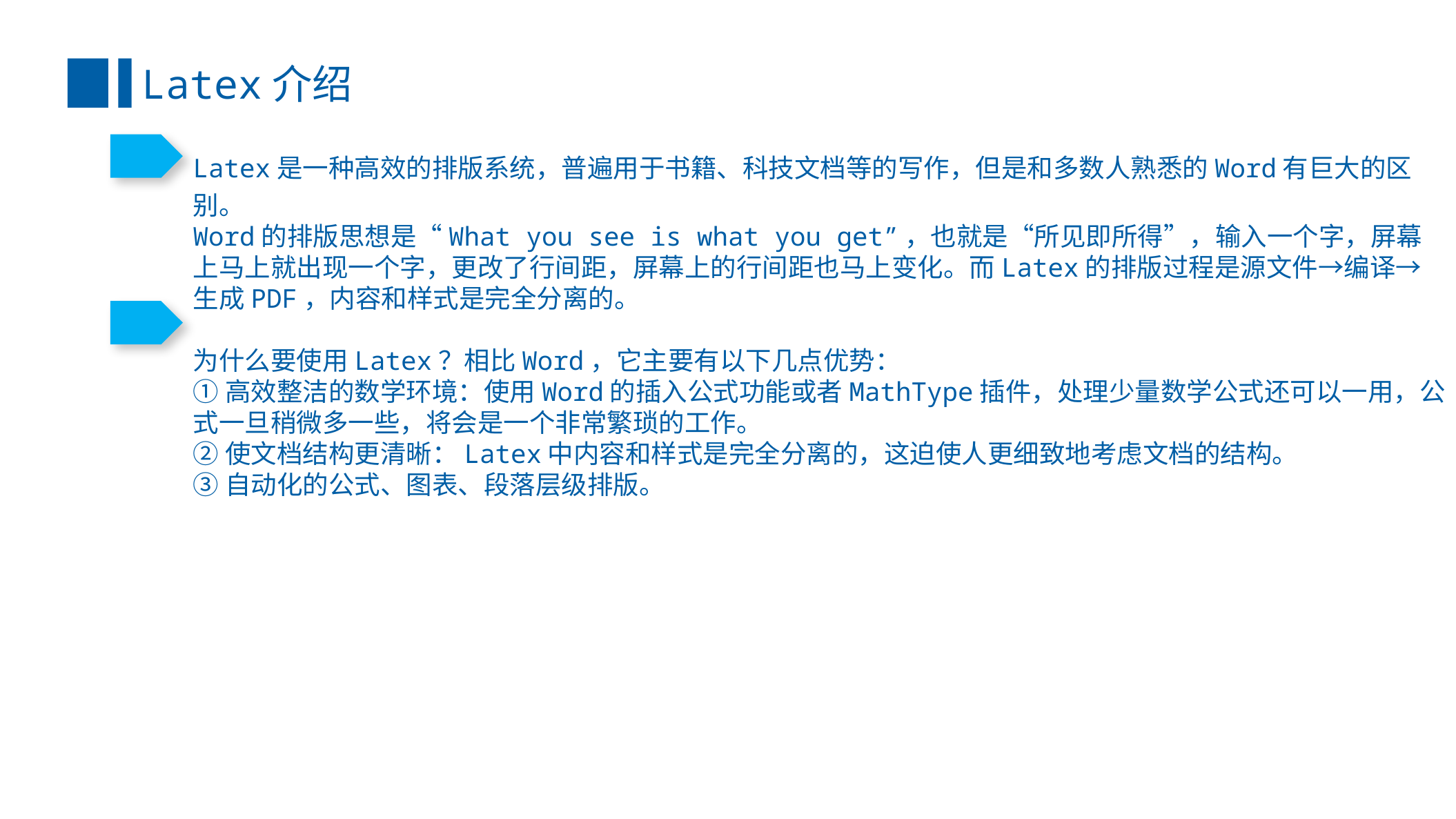

Latex介绍

Latex是一种高效的排版系统，普遍用于书籍、科技文档等的写作，但是和多数人熟悉的Word有巨大的区别。
Word的排版思想是“What you see is what you get”，也就是“所见即所得”，输入一个字，屏幕上马上就出现一个字，更改了行间距，屏幕上的行间距也马上变化。而Latex的排版过程是源文件→编译→生成PDF，内容和样式是完全分离的。

为什么要使用Latex？相比Word，它主要有以下几点优势：
①高效整洁的数学环境：使用Word的插入公式功能或者MathType插件，处理少量数学公式还可以一用，公式一旦稍微多一些，将会是一个非常繁琐的工作。
②使文档结构更清晰：Latex中内容和样式是完全分离的，这迫使人更细致地考虑文档的结构。
③自动化的公式、图表、段落层级排版。